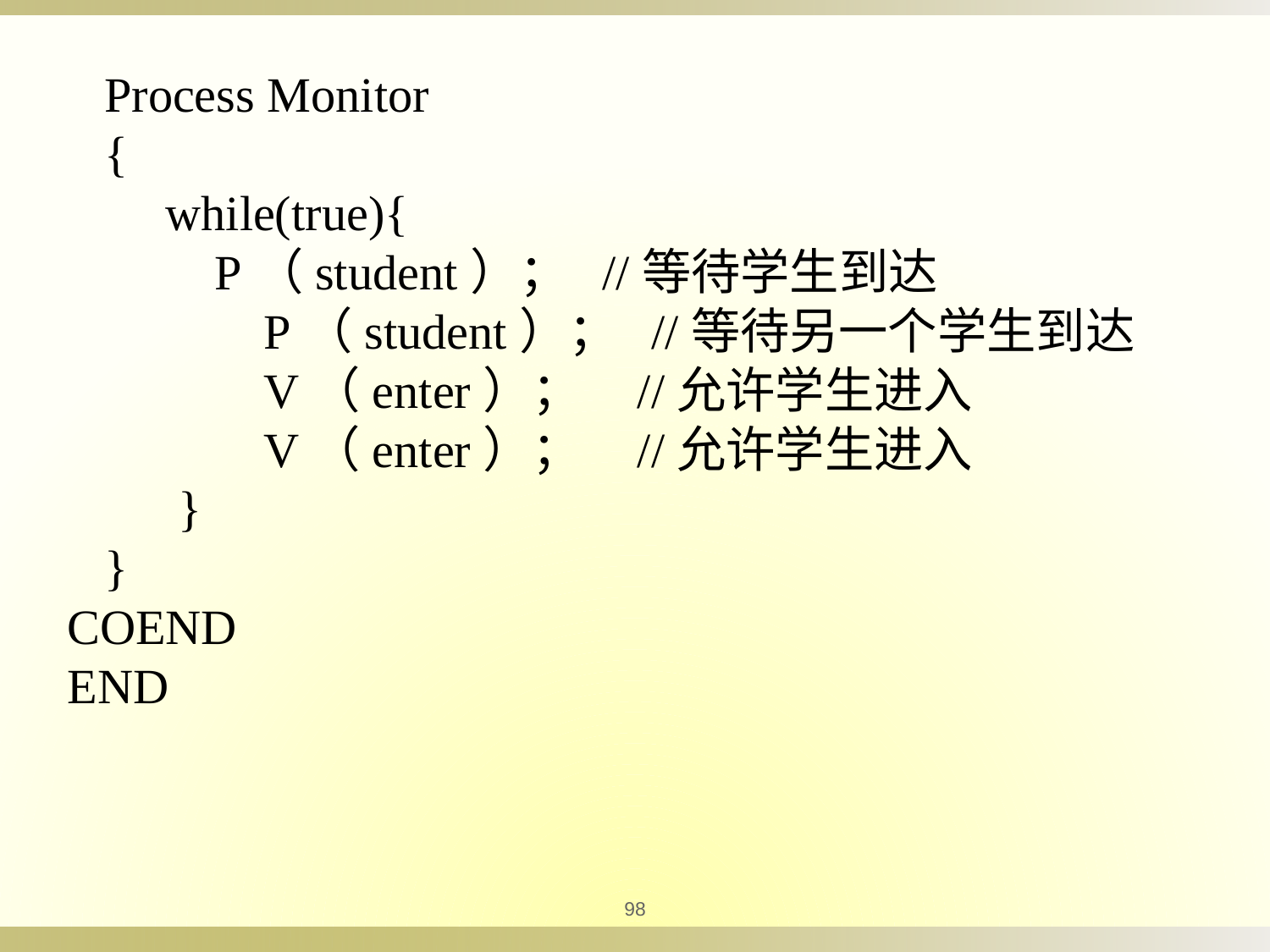

Process Monitor
   {
        while(true){
            P（student）；  //等待学生到达
                P（student）；  //等待另一个学生到达
                V（enter）；    //允许学生进入
                V（enter）；    //允许学生进入
         }
   }
COEND
END
98